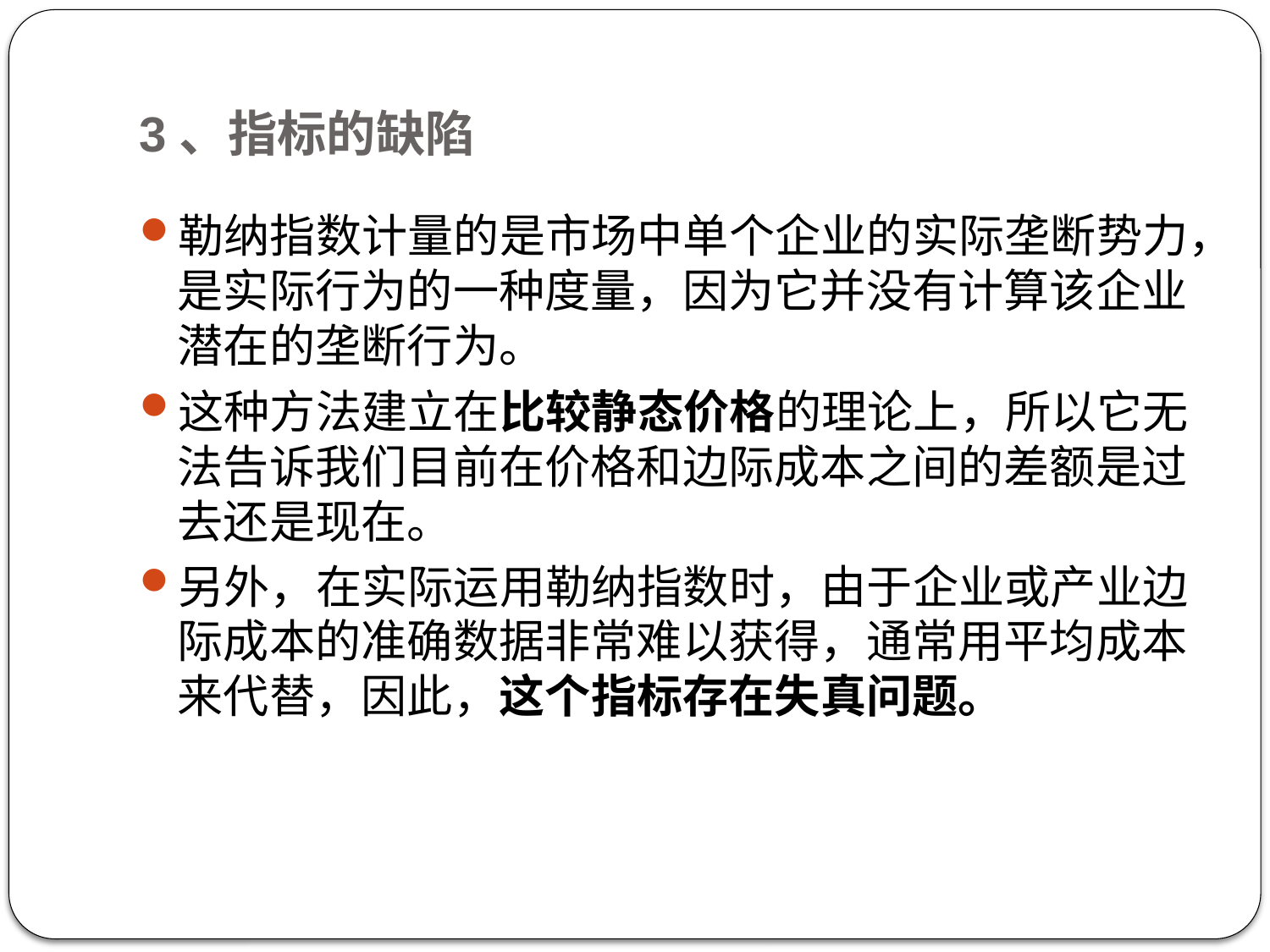

# 3、指标的缺陷
勒纳指数计量的是市场中单个企业的实际垄断势力，是实际行为的一种度量，因为它并没有计算该企业潜在的垄断行为。
这种方法建立在比较静态价格的理论上，所以它无法告诉我们目前在价格和边际成本之间的差额是过去还是现在。
另外，在实际运用勒纳指数时，由于企业或产业边际成本的准确数据非常难以获得，通常用平均成本来代替，因此，这个指标存在失真问题。